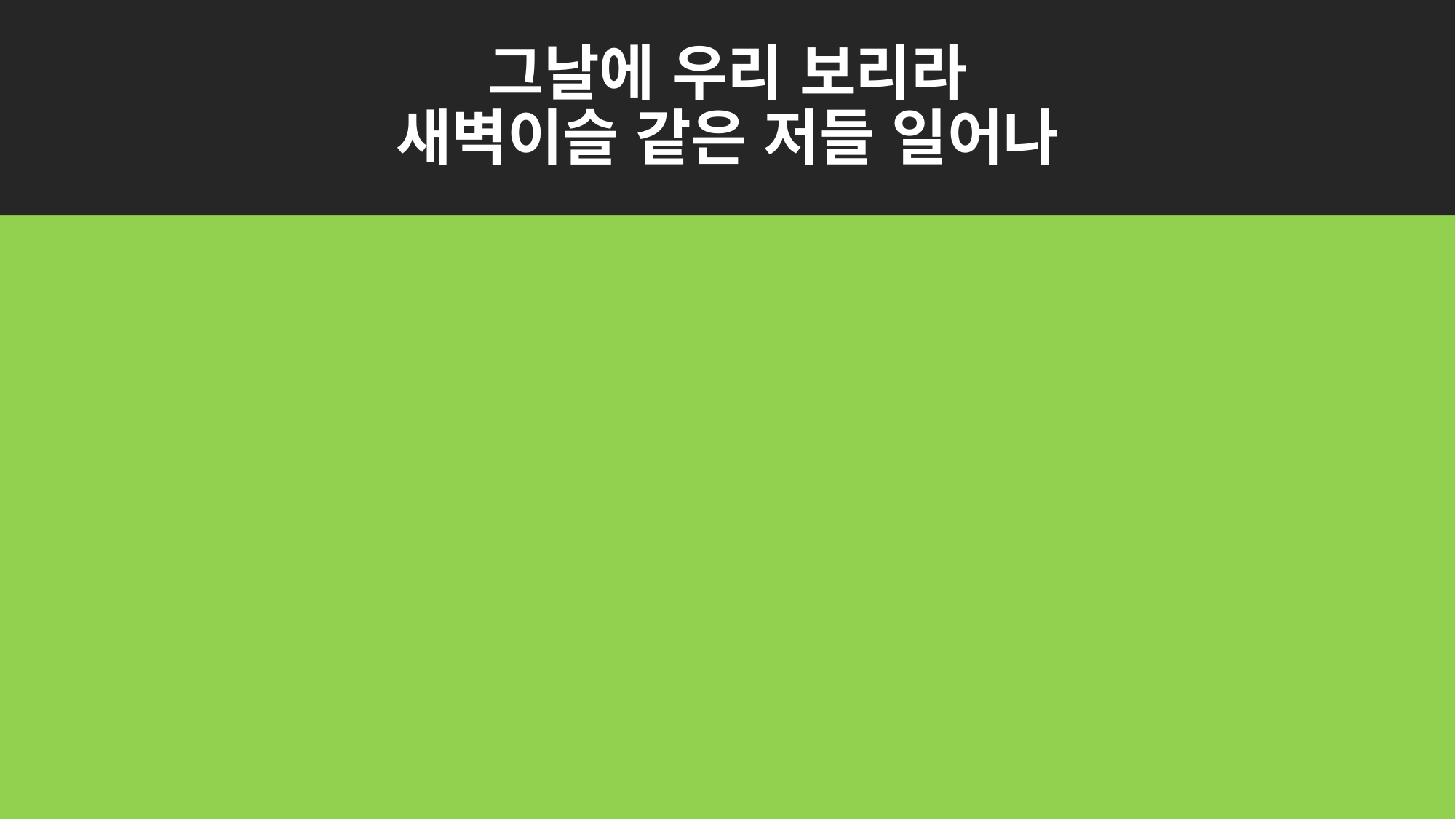

# 그날에 우리 보리라 새벽이슬 같은 저들 일어나